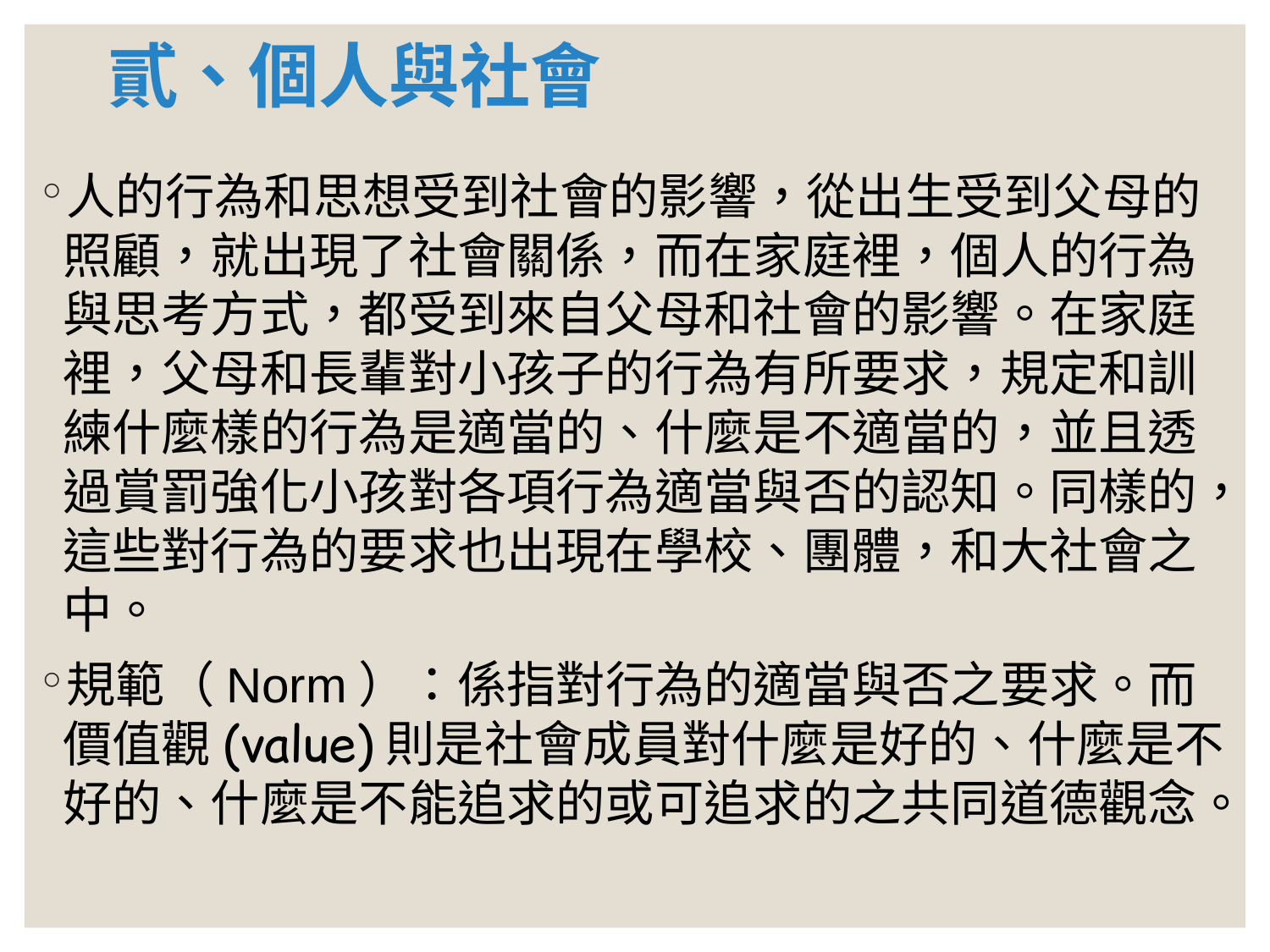

# 貳、個人與社會
人的行為和思想受到社會的影響，從出生受到父母的照顧，就出現了社會關係，而在家庭裡，個人的行為與思考方式，都受到來自父母和社會的影響。在家庭裡，父母和長輩對小孩子的行為有所要求，規定和訓練什麼樣的行為是適當的、什麼是不適當的，並且透過賞罰強化小孩對各項行為適當與否的認知。同樣的，這些對行為的要求也出現在學校、團體，和大社會之中。
規範（Norm）：係指對行為的適當與否之要求。而價值觀(value)則是社會成員對什麼是好的、什麼是不好的、什麼是不能追求的或可追求的之共同道德觀念。